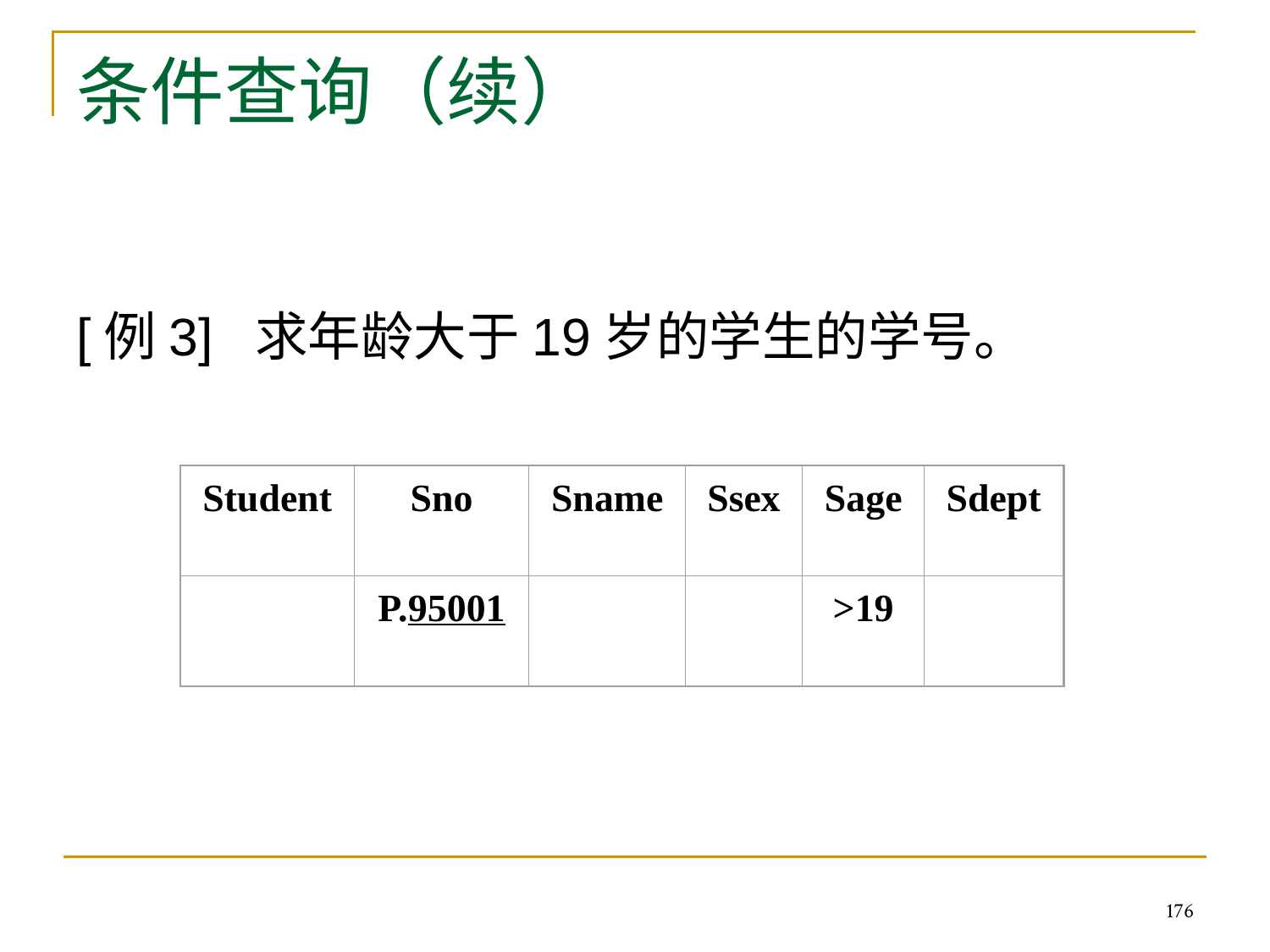

# 条件查询（续）

[例3]  求年龄大于19岁的学生的学号。

Student

Sno

Sname

Ssex

Sage

Sdept

P.95001

>19

176